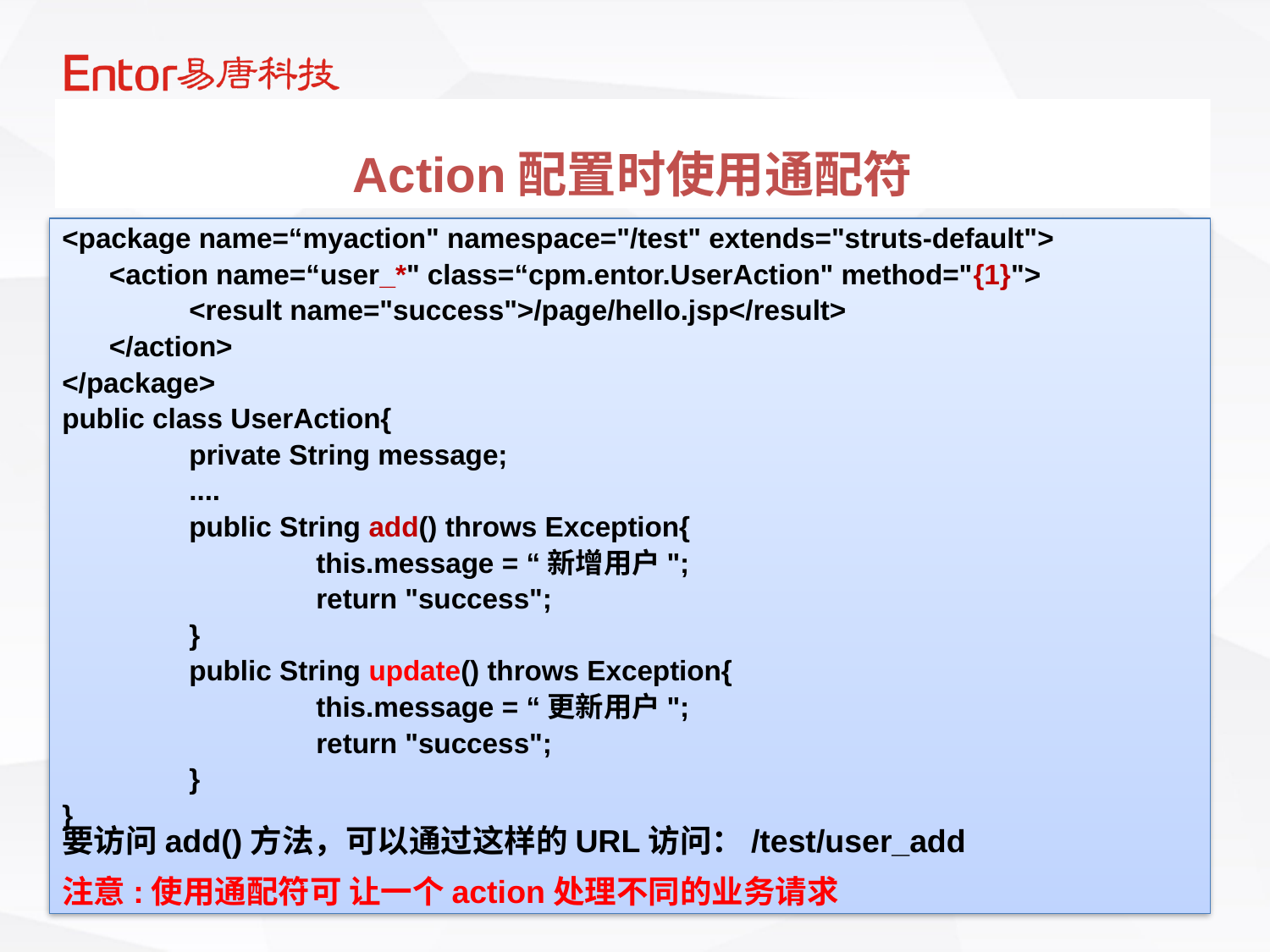

Action配置时使用通配符
<package name=“myaction" namespace="/test" extends="struts-default">
      <action name=“user_*" class=“cpm.entor.UserAction" method="{1}">
	<result name="success">/page/hello.jsp</result>
      </action>
</package>
public class UserAction{
	private String message;
	....
	public String add() throws Exception{
		this.message = “新增用户";
		return "success";
	}
	public String update() throws Exception{
		this.message = “更新用户";
		return "success";
	}
}
要访问add()方法，可以通过这样的URL访问：/test/user_add

注意:使用通配符可 让一个action处理不同的业务请求